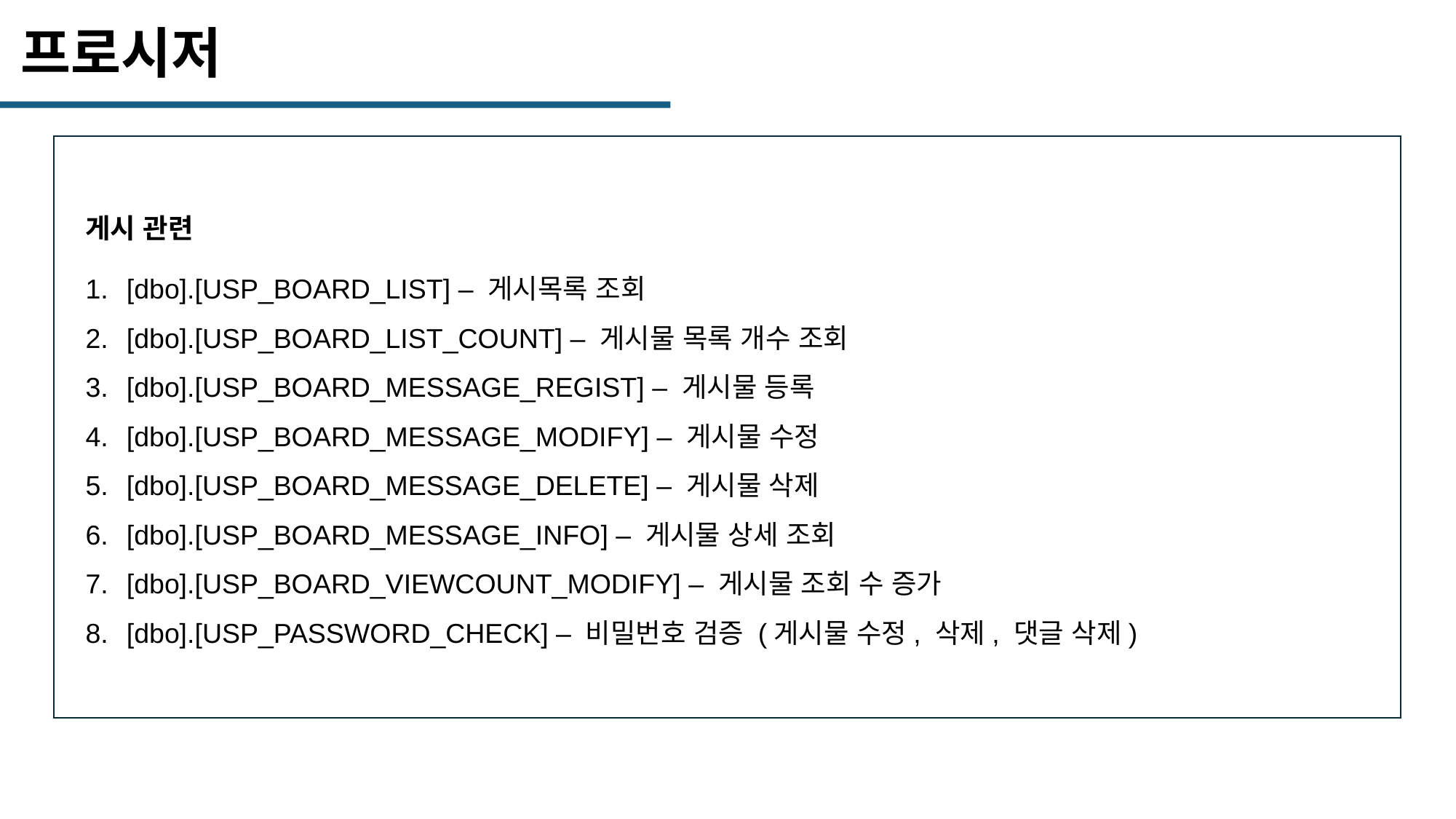

프로시저

게시 관련
[dbo].[USP_BOARD_LIST] – 게시목록 조회
[dbo].[USP_BOARD_LIST_COUNT] – 게시물 목록 개수 조회
[dbo].[USP_BOARD_MESSAGE_REGIST] – 게시물 등록
[dbo].[USP_BOARD_MESSAGE_MODIFY] – 게시물 수정
[dbo].[USP_BOARD_MESSAGE_DELETE] – 게시물 삭제
[dbo].[USP_BOARD_MESSAGE_INFO] – 게시물 상세 조회
[dbo].[USP_BOARD_VIEWCOUNT_MODIFY] – 게시물 조회 수 증가
[dbo].[USP_PASSWORD_CHECK] – 비밀번호 검증 (게시물 수정, 삭제, 댓글 삭제)